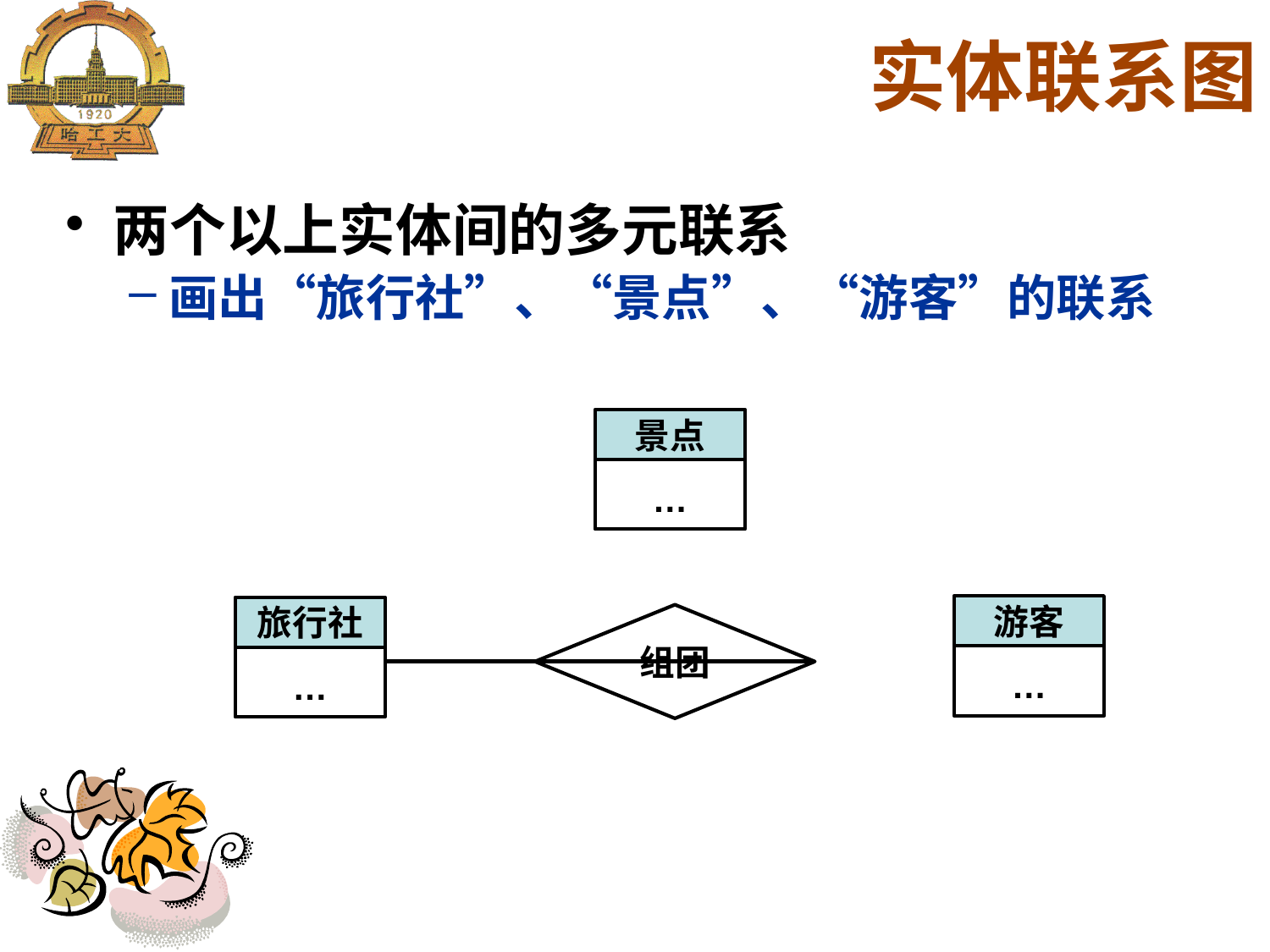

实体联系图
两个以上实体间的多元联系
画出“旅行社”、“景点”、“游客”的联系
景点

…
游客

…
旅行社

…
组团